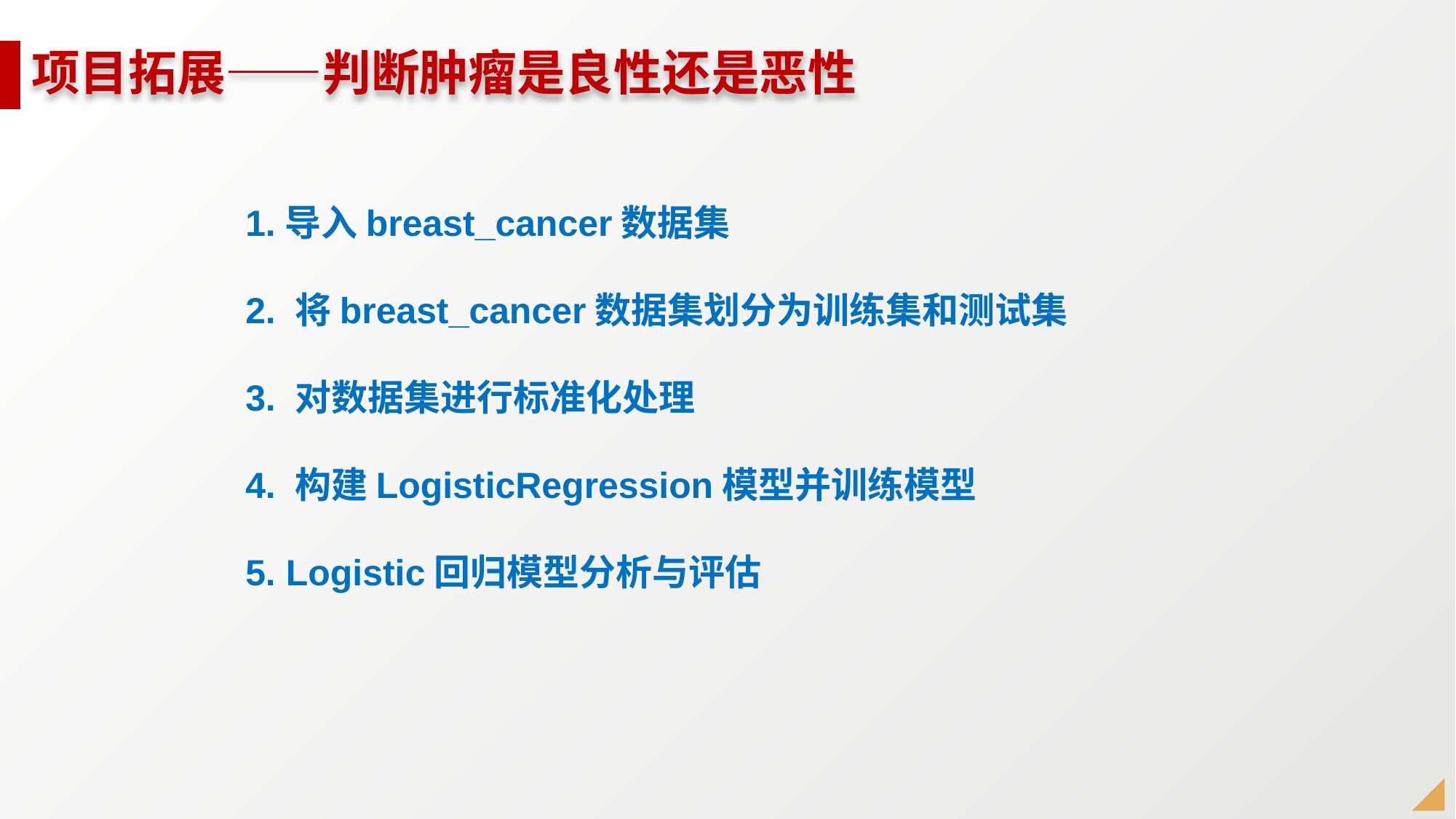

# 项目拓展——判断肿瘤是良性还是恶性
1.导入breast_cancer数据集
2. 将breast_cancer数据集划分为训练集和测试集
3. 对数据集进行标准化处理
4. 构建LogisticRegression模型并训练模型
5. Logistic回归模型分析与评估